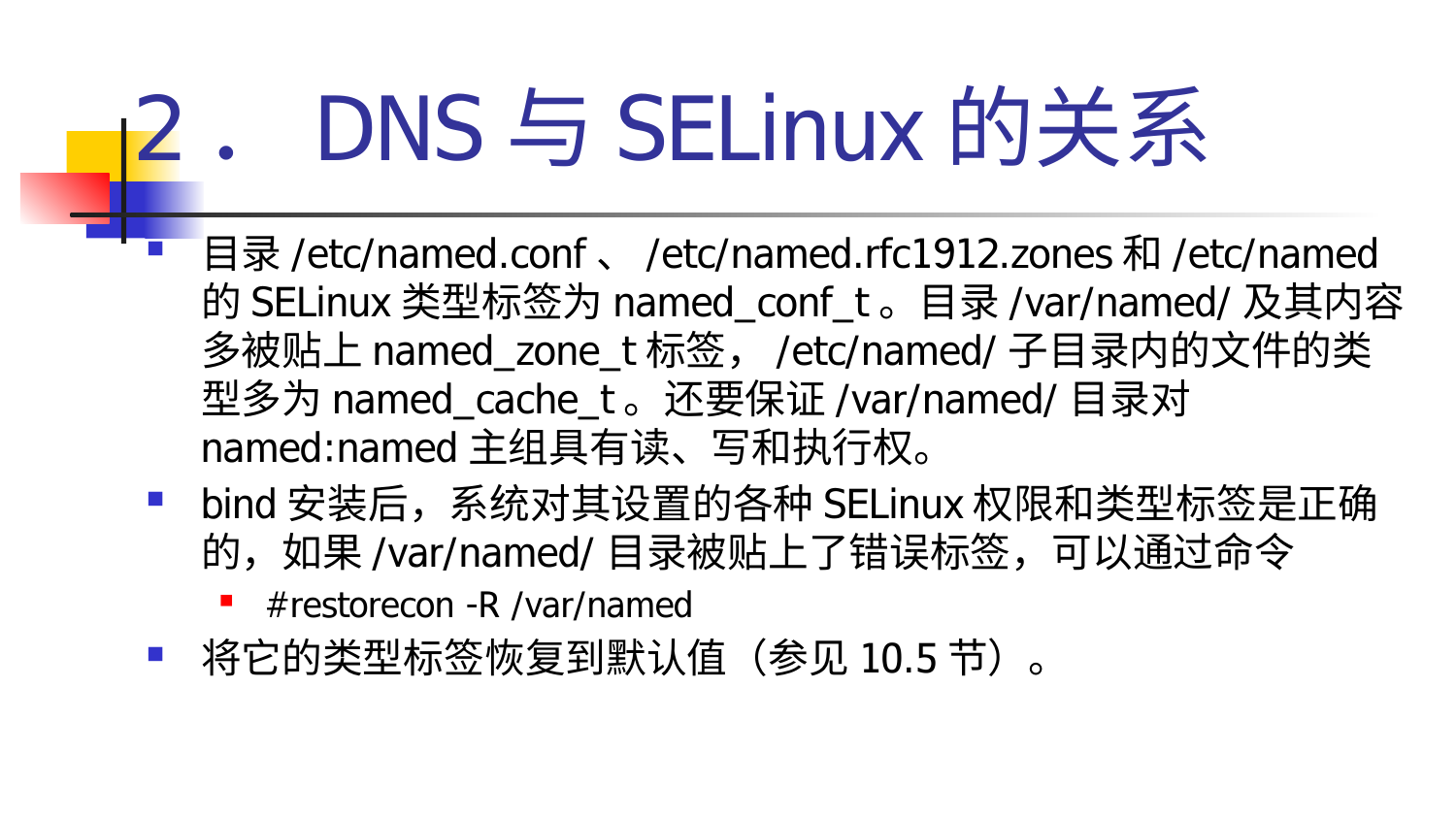

# 2．DNS与SELinux的关系
目录/etc/named.conf、/etc/named.rfc1912.zones和/etc/named的SELinux类型标签为named_conf_t。目录/var/named/及其内容多被贴上named_zone_t标签，/etc/named/子目录内的文件的类型多为named_cache_t。还要保证/var/named/目录对named:named主组具有读、写和执行权。
bind安装后，系统对其设置的各种SELinux权限和类型标签是正确的，如果/var/named/目录被贴上了错误标签，可以通过命令
#restorecon -R /var/named
将它的类型标签恢复到默认值（参见10.5节）。